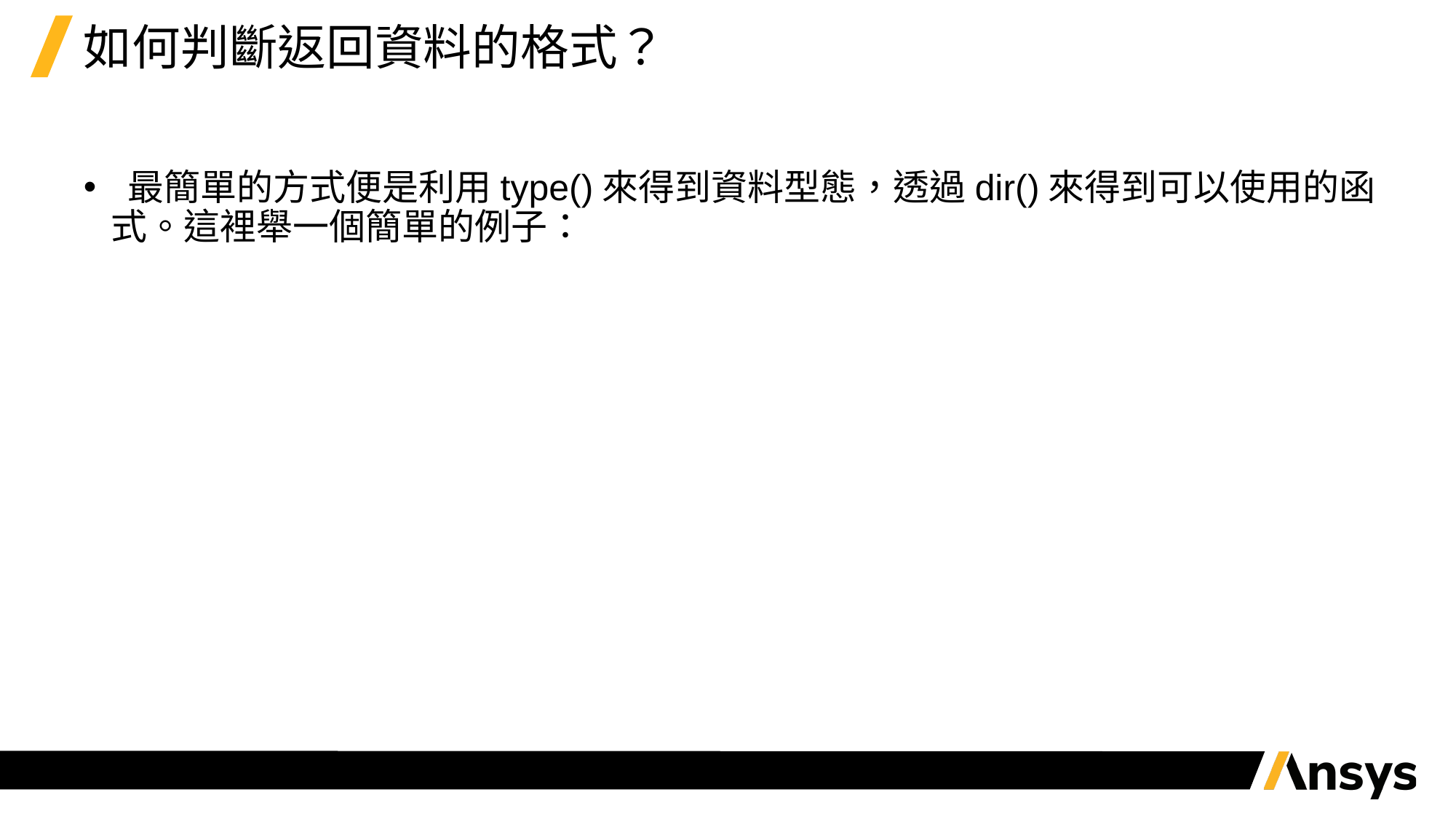

# 如何判斷返回資料的格式？
 最簡單的方式便是利用type()來得到資料型態，透過dir()來得到可以使用的函式。這裡舉一個簡單的例子：